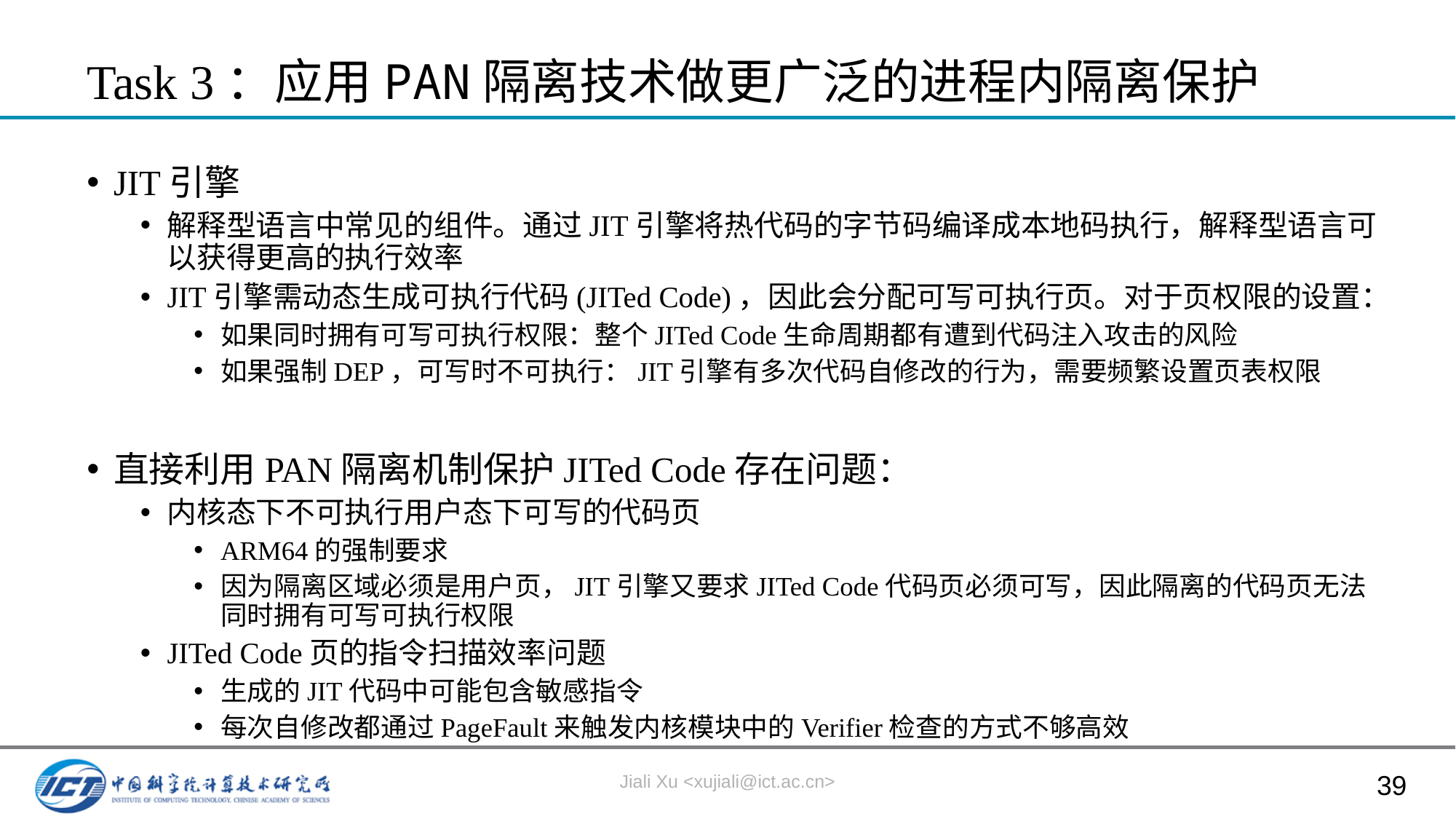

# Task 3：应用PAN隔离技术做更广泛的进程内隔离保护
JIT引擎
解释型语言中常见的组件。通过JIT引擎将热代码的字节码编译成本地码执行，解释型语言可以获得更高的执行效率
JIT引擎需动态生成可执行代码(JITed Code)，因此会分配可写可执行页。对于页权限的设置：
如果同时拥有可写可执行权限：整个JITed Code生命周期都有遭到代码注入攻击的风险
如果强制DEP，可写时不可执行：JIT引擎有多次代码自修改的行为，需要频繁设置页表权限

直接利用PAN隔离机制保护JITed Code存在问题：
内核态下不可执行用户态下可写的代码页
ARM64的强制要求
因为隔离区域必须是用户页，JIT引擎又要求JITed Code代码页必须可写，因此隔离的代码页无法同时拥有可写可执行权限
JITed Code页的指令扫描效率问题
生成的JIT代码中可能包含敏感指令
每次自修改都通过PageFault来触发内核模块中的Verifier检查的方式不够高效

Jiali Xu <xujiali@ict.ac.cn>
39